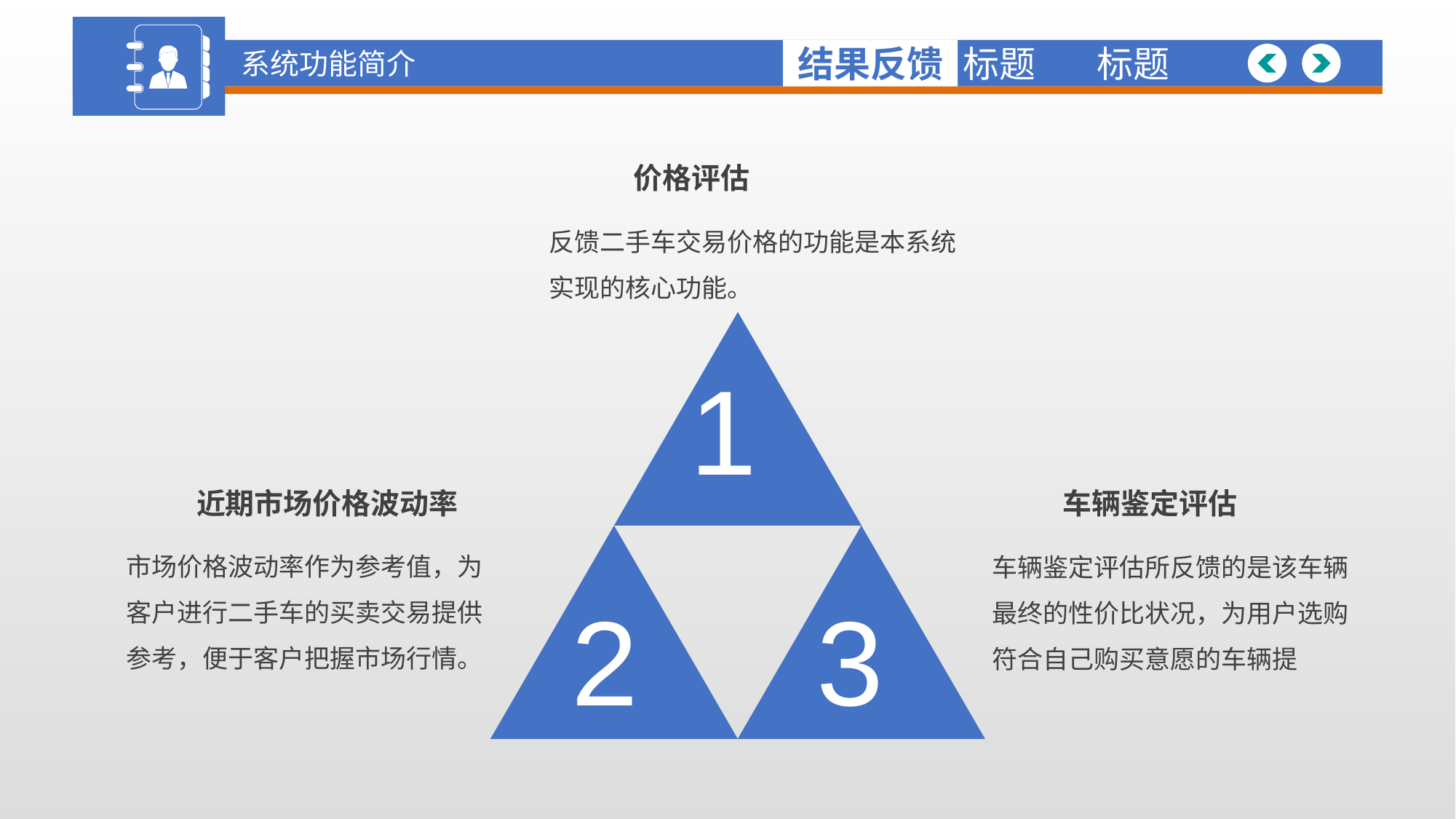

系统功能简介

标题
标题
结果反馈

价格评估
反馈二手车交易价格的功能是本系统实现的核心功能。

1
近期市场价格波动率
车辆鉴定评估

市场价格波动率作为参考值，为客户进行二手车的买卖交易提供参考，便于客户把握市场行情。
车辆鉴定评估所反馈的是该车辆最终的性价比状况，为用户选购符合自己购买意愿的车辆提
2
3